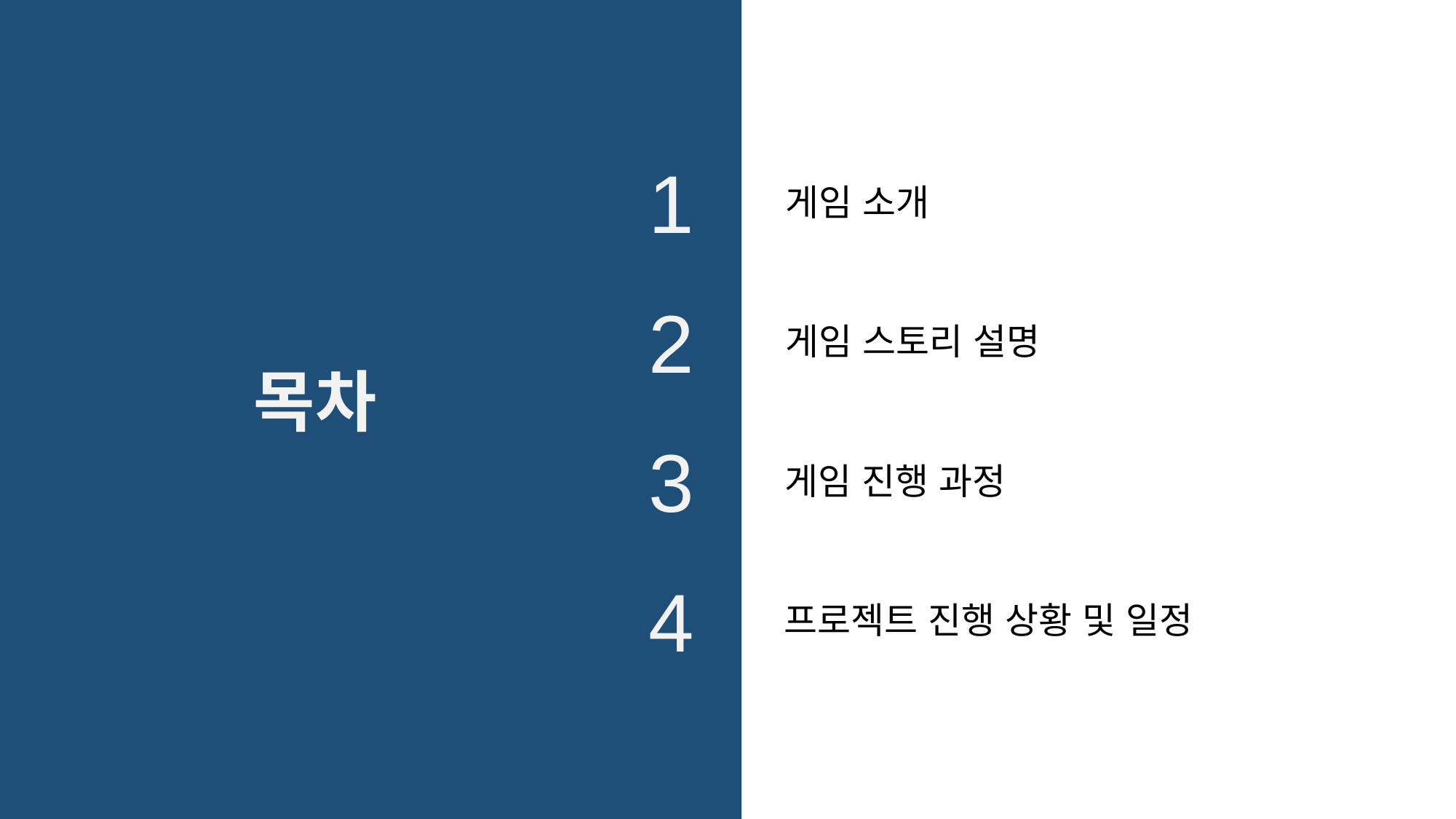

1
게임 소개
2
게임 스토리 설명
목차
3
게임 진행 과정
4
프로젝트 진행 상황 및 일정